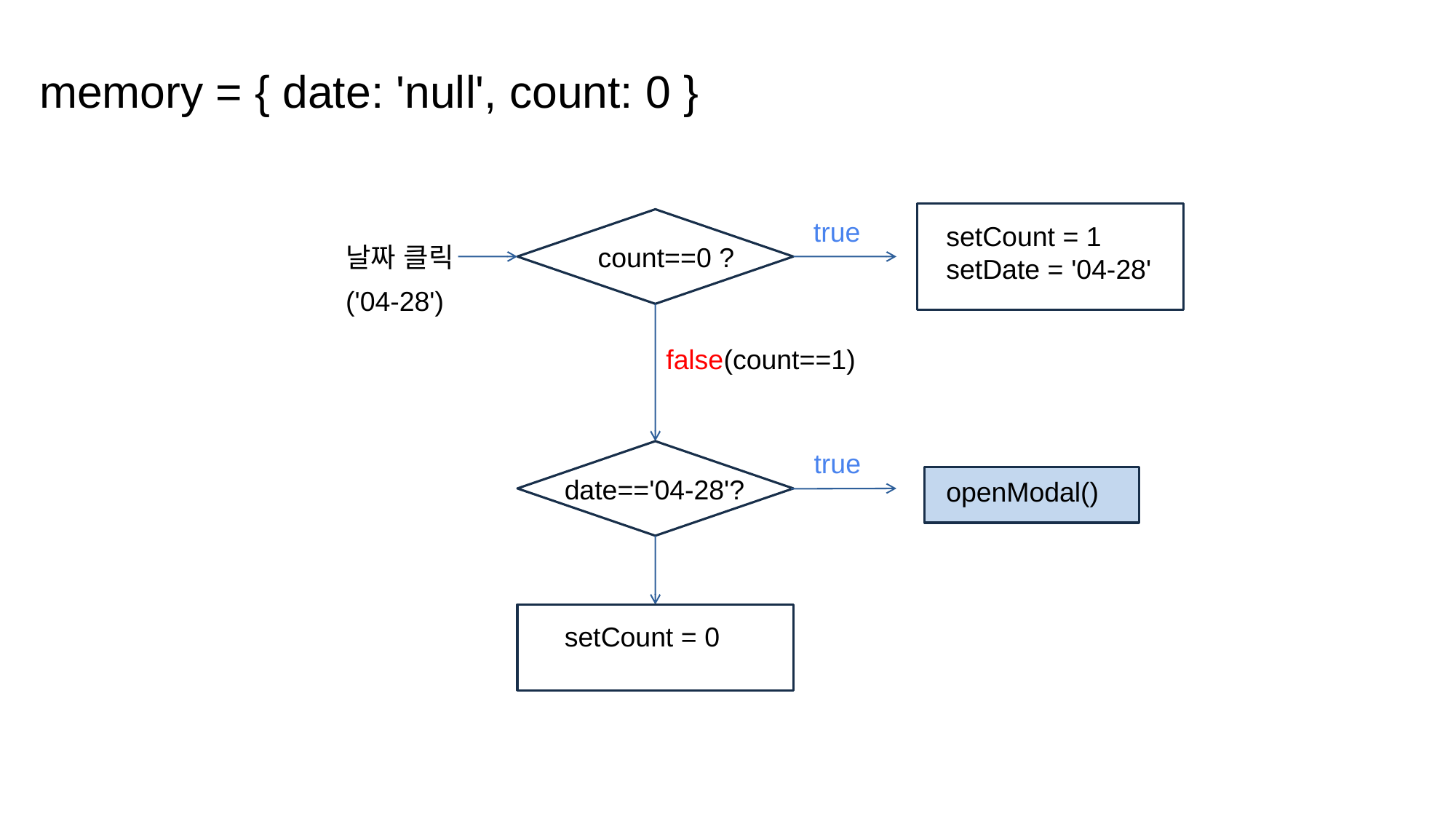

memory = { date: 'null', count: 0 }

true
setCount = 1
setDate = '04-28'
날짜 클릭
count==0 ?
('04-28')
false(count==1)

true
date=='04-28'?

openModal()

setCount = 0